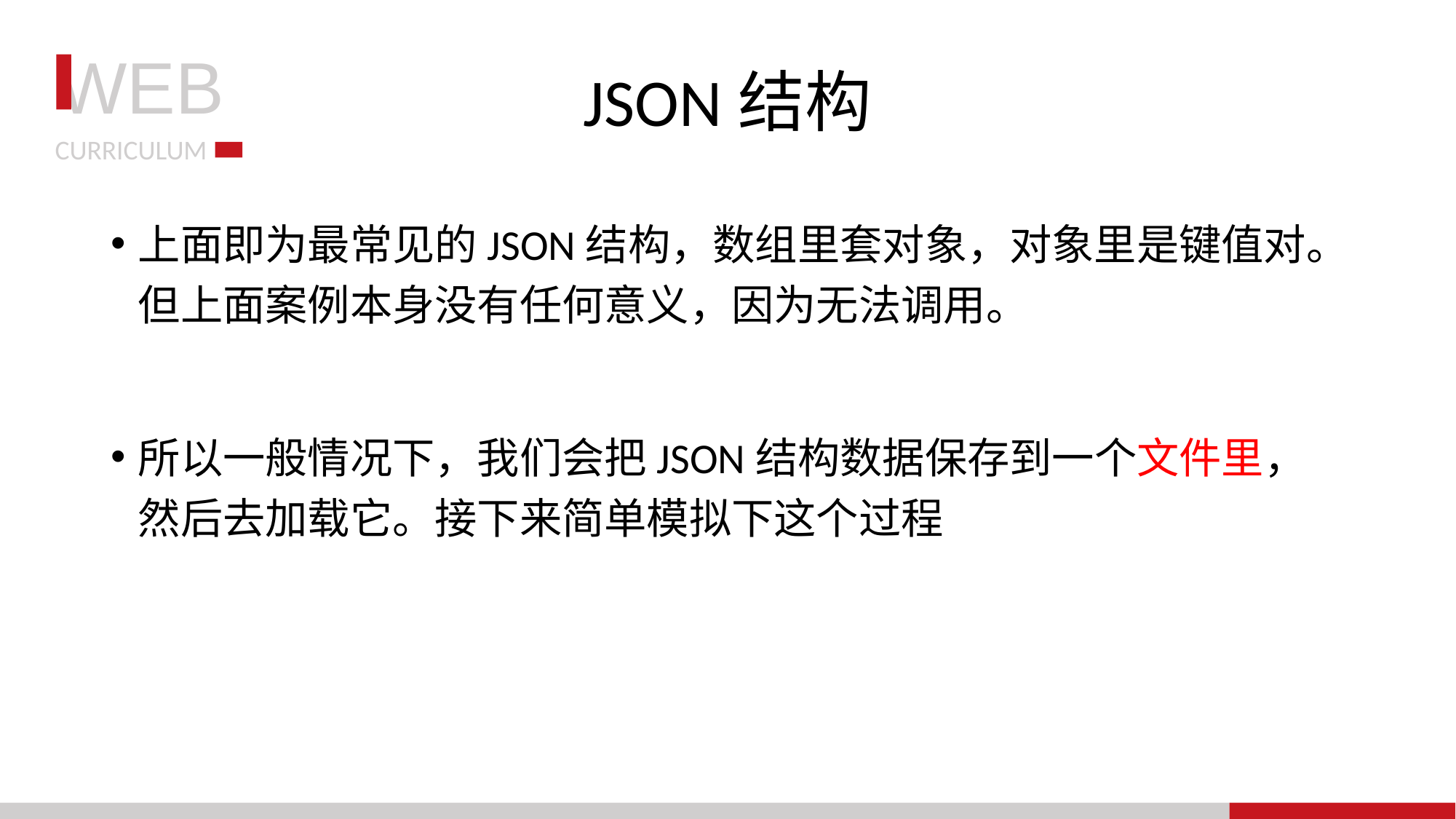

# JSON结构
上面即为最常见的JSON结构，数组里套对象，对象里是键值对。但上面案例本身没有任何意义，因为无法调用。

所以一般情况下，我们会把JSON结构数据保存到一个文件里，然后去加载它。接下来简单模拟下这个过程